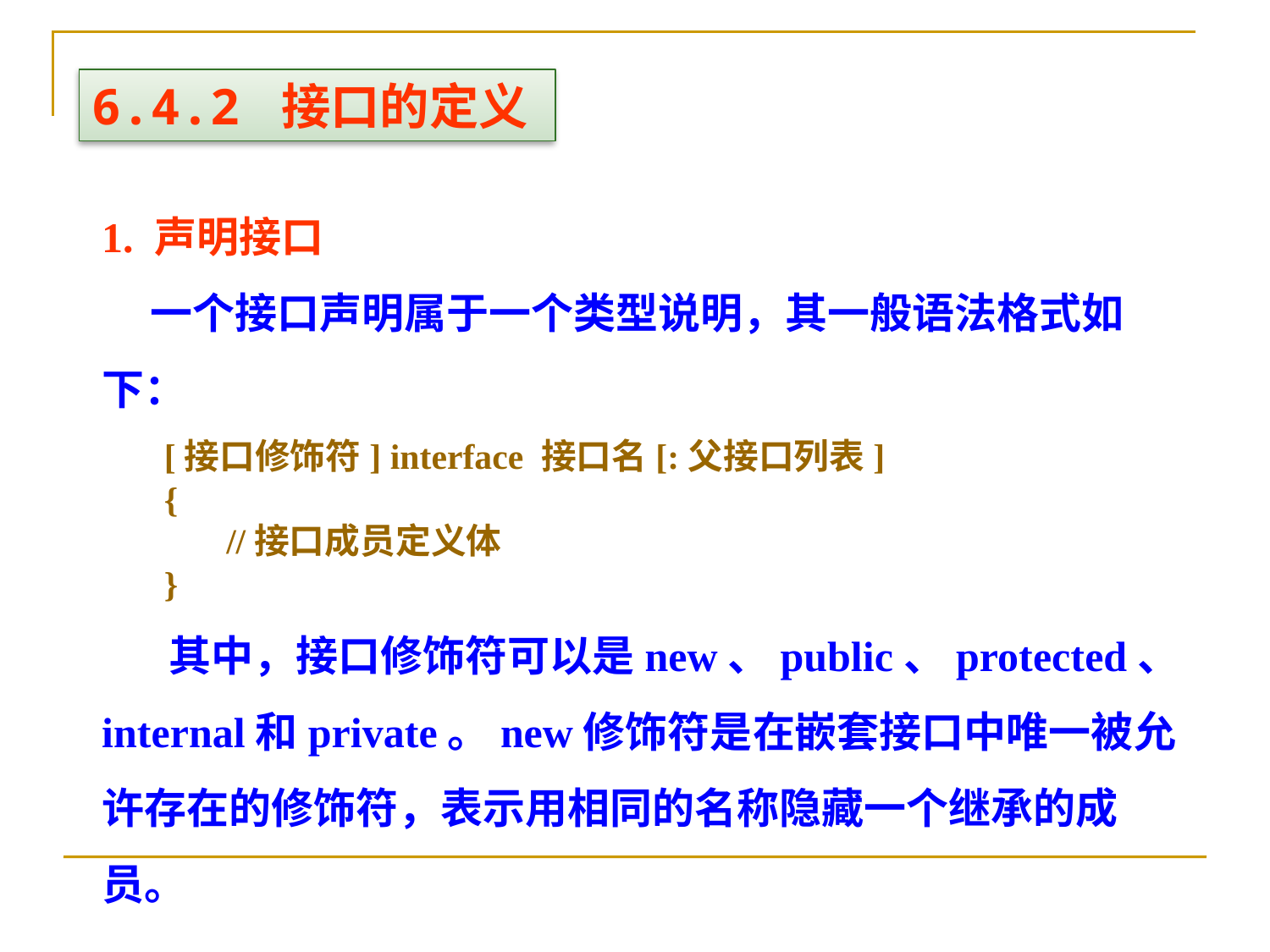

6.4.2 接口的定义
1. 声明接口
    一个接口声明属于一个类型说明，其一般语法格式如下：
       [接口修饰符] interface 接口名[:父接口列表]
       {
              //接口成员定义体
       }
      其中，接口修饰符可以是new、public、protected、internal和private。new修饰符是在嵌套接口中唯一被允许存在的修饰符，表示用相同的名称隐藏一个继承的成员。